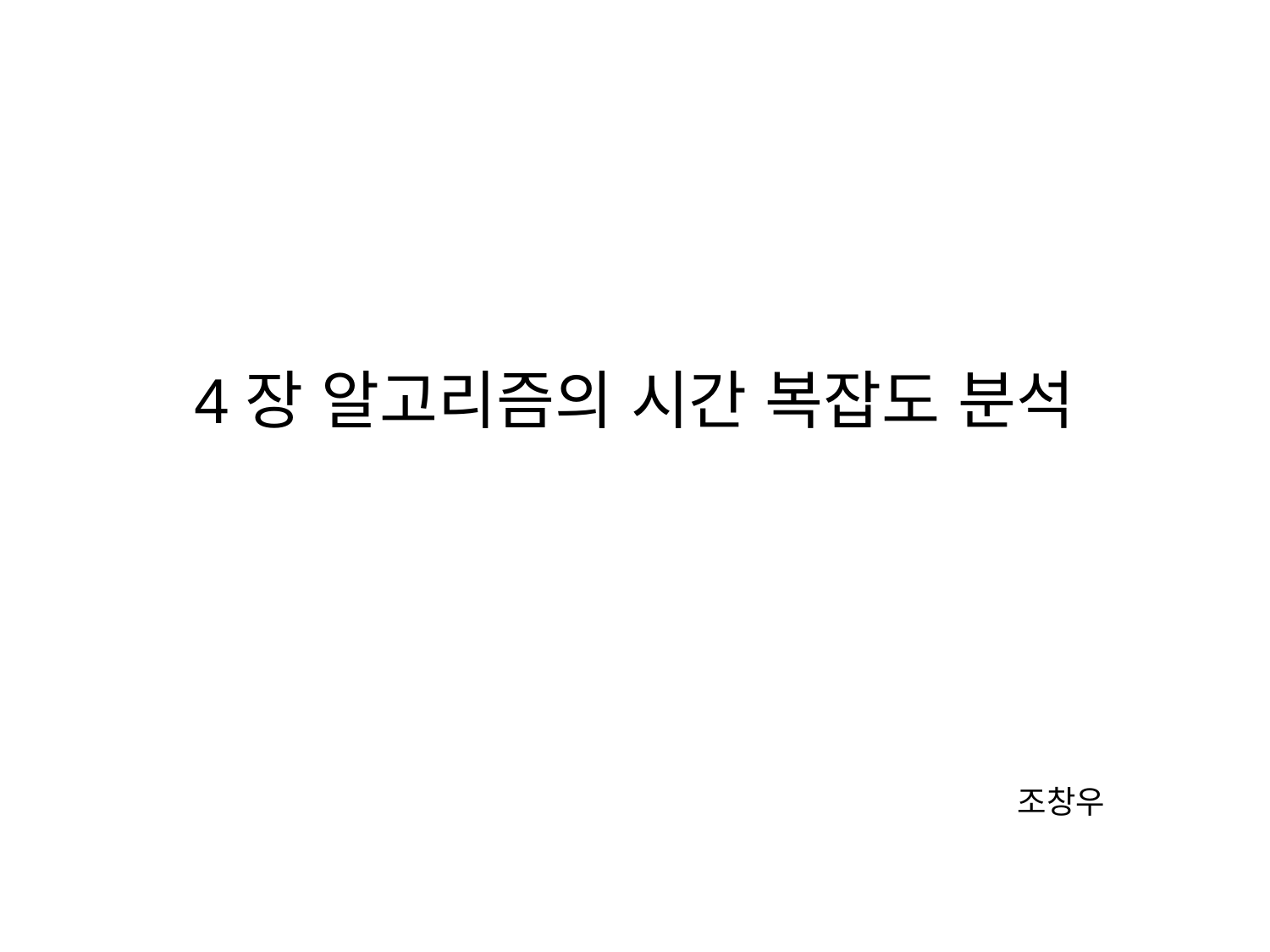

# 4장 알고리즘의 시간 복잡도 분석
조창우